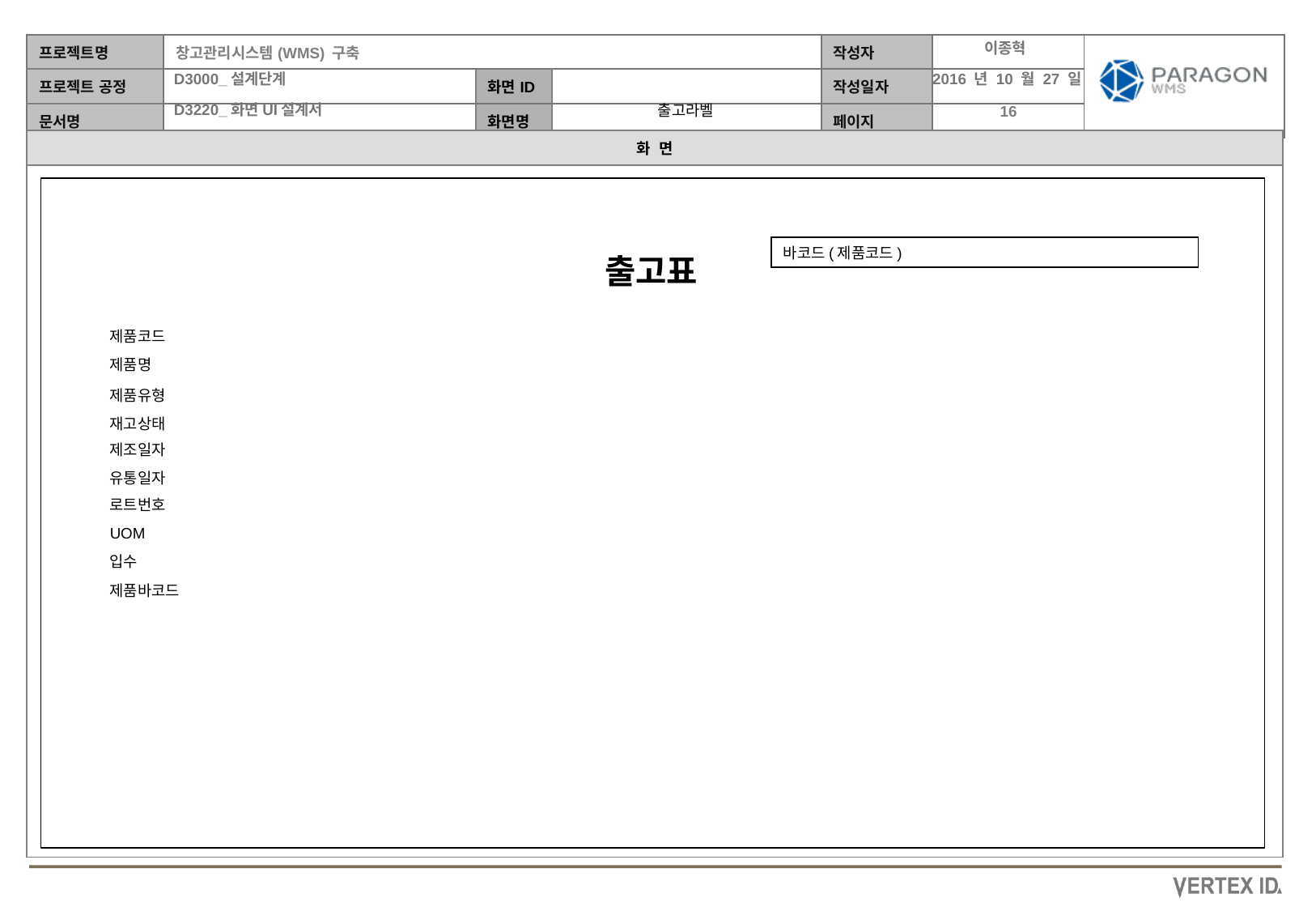

이종혁
2016 년 10 월 27 일
출고라벨

바코드(제품코드)
출고표
제품코드
제품명
제품유형
재고상태
제조일자
유통일자
로트번호
UOM
입수
제품바코드